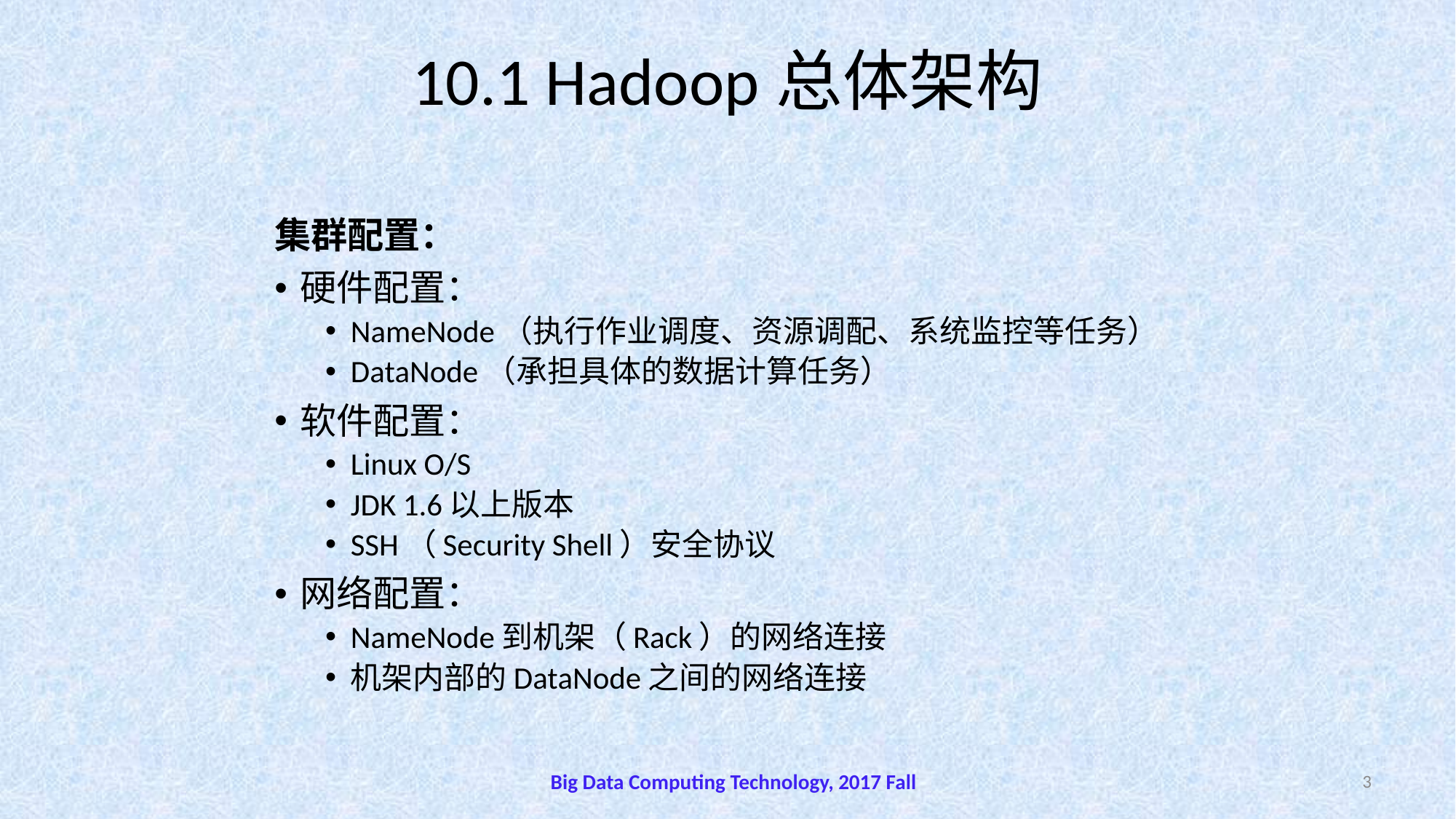

# 10.1 Hadoop总体架构
集群配置：
硬件配置：
NameNode（执行作业调度、资源调配、系统监控等任务）
DataNode（承担具体的数据计算任务）
软件配置：
Linux O/S
JDK 1.6以上版本
SSH（Security Shell）安全协议
网络配置：
NameNode到机架（Rack）的网络连接
机架内部的DataNode之间的网络连接
Big Data Computing Technology, 2017 Fall
3